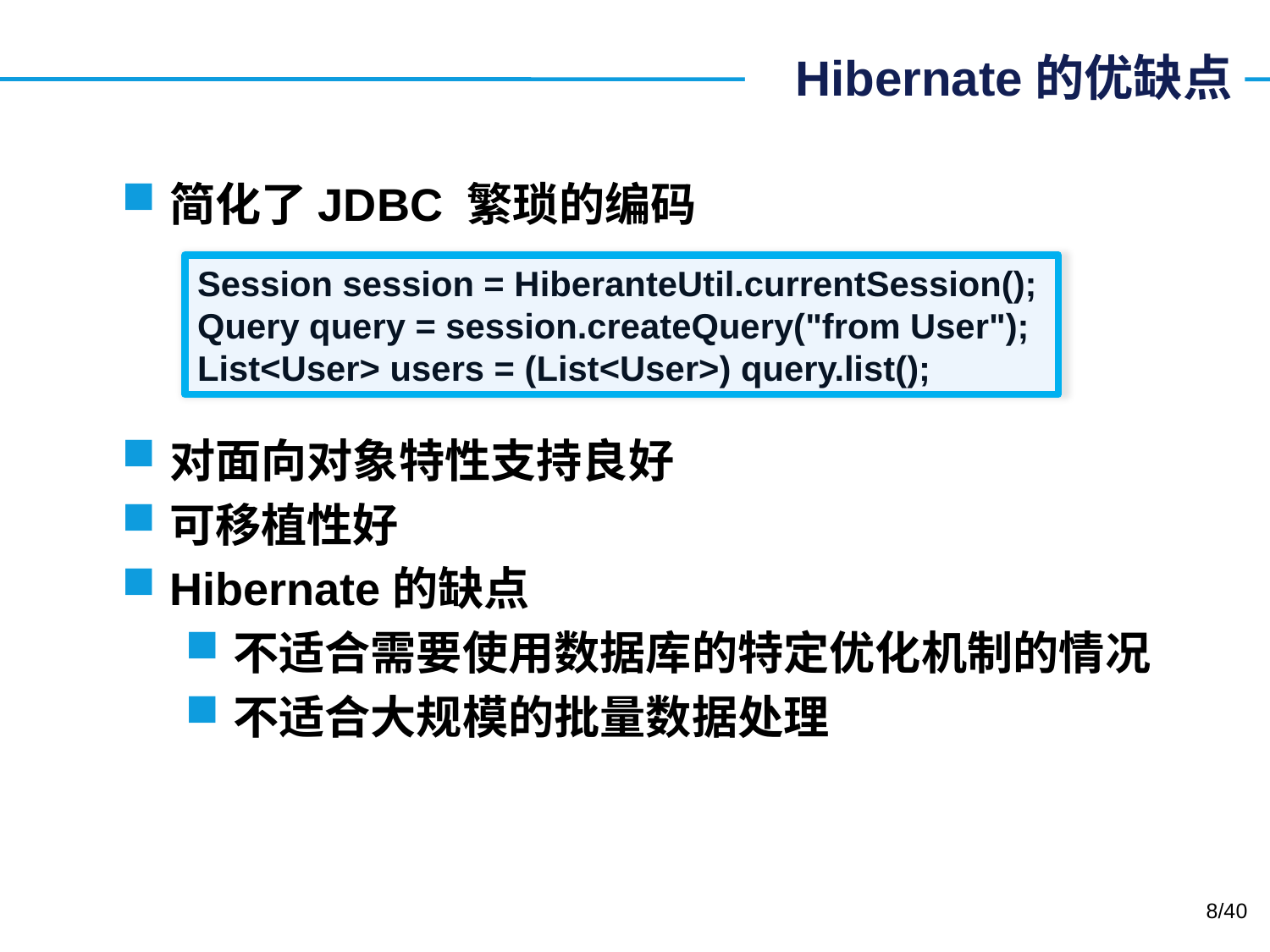

# Hibernate的优缺点
简化了JDBC 繁琐的编码

对面向对象特性支持良好
可移植性好
Hibernate的缺点
不适合需要使用数据库的特定优化机制的情况
不适合大规模的批量数据处理

Session session = HiberanteUtil.currentSession();
Query query = session.createQuery("from User");
List<User> users = (List<User>) query.list();
8/40